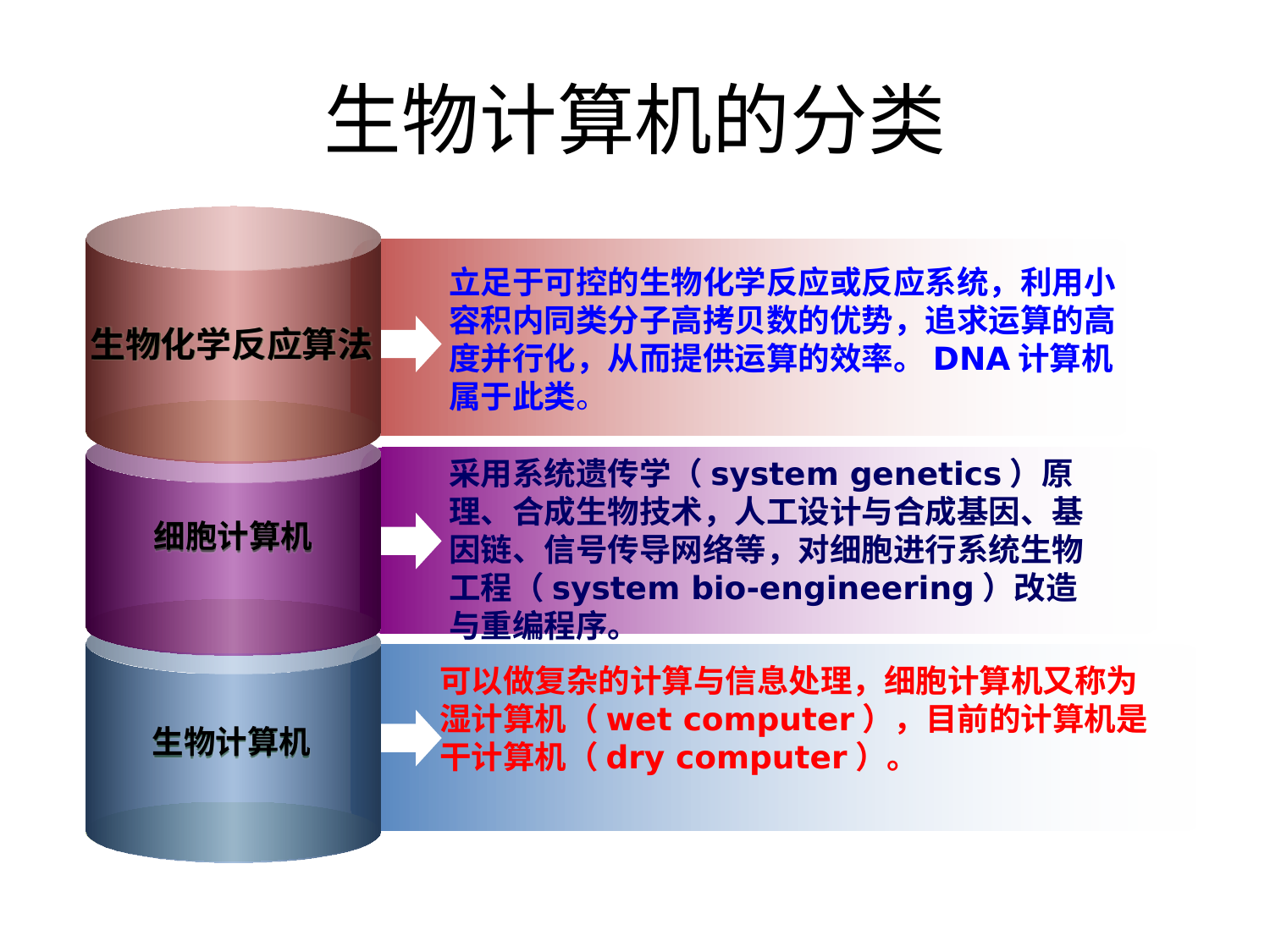

# 生物计算机的分类

立足于可控的生物化学反应或反应系统，利用小容积内同类分子高拷贝数的优势，追求运算的高度并行化，从而提供运算的效率。DNA计算机属于此类。

生物化学反应算法

采用系统遗传学（system genetics）原理、合成生物技术，人工设计与合成基因、基因链、信号传导网络等，对细胞进行系统生物工程（system bio-engineering）改造与重编程序。
细胞计算机

可以做复杂的计算与信息处理，细胞计算机又称为湿计算机（wet computer），目前的计算机是干计算机（dry computer）。

生物计算机